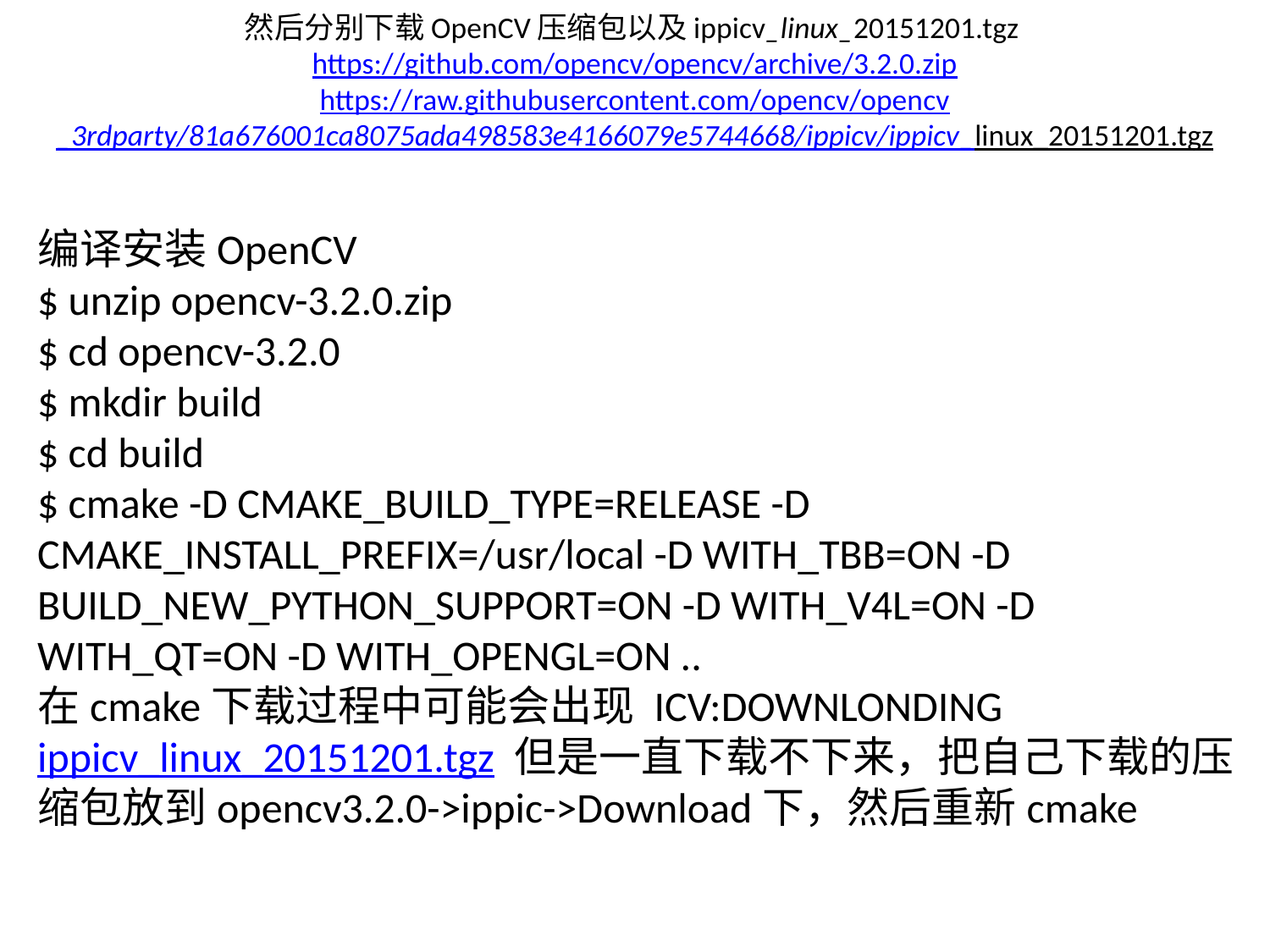

# 然后分别下载OpenCV压缩包以及ippicv_linux_20151201.tgz https://github.com/opencv/opencv/archive/3.2.0.zip https://raw.githubusercontent.com/opencv/opencv_3rdparty/81a676001ca8075ada498583e4166079e5744668/ippicv/ippicv_linux_20151201.tgz
编译安装OpenCV
$ unzip opencv-3.2.0.zip
$ cd opencv-3.2.0
$ mkdir build
$ cd build
$ cmake -D CMAKE_BUILD_TYPE=RELEASE -D
CMAKE_INSTALL_PREFIX=/usr/local -D WITH_TBB=ON -D
BUILD_NEW_PYTHON_SUPPORT=ON -D WITH_V4L=ON -D WITH_QT=ON -D WITH_OPENGL=ON ..
在cmake下载过程中可能会出现 ICV:DOWNLONDING ippicv_linux_20151201.tgz 但是一直下载不下来，把自己下载的压缩包放到opencv3.2.0->ippic->Download下，然后重新cmake